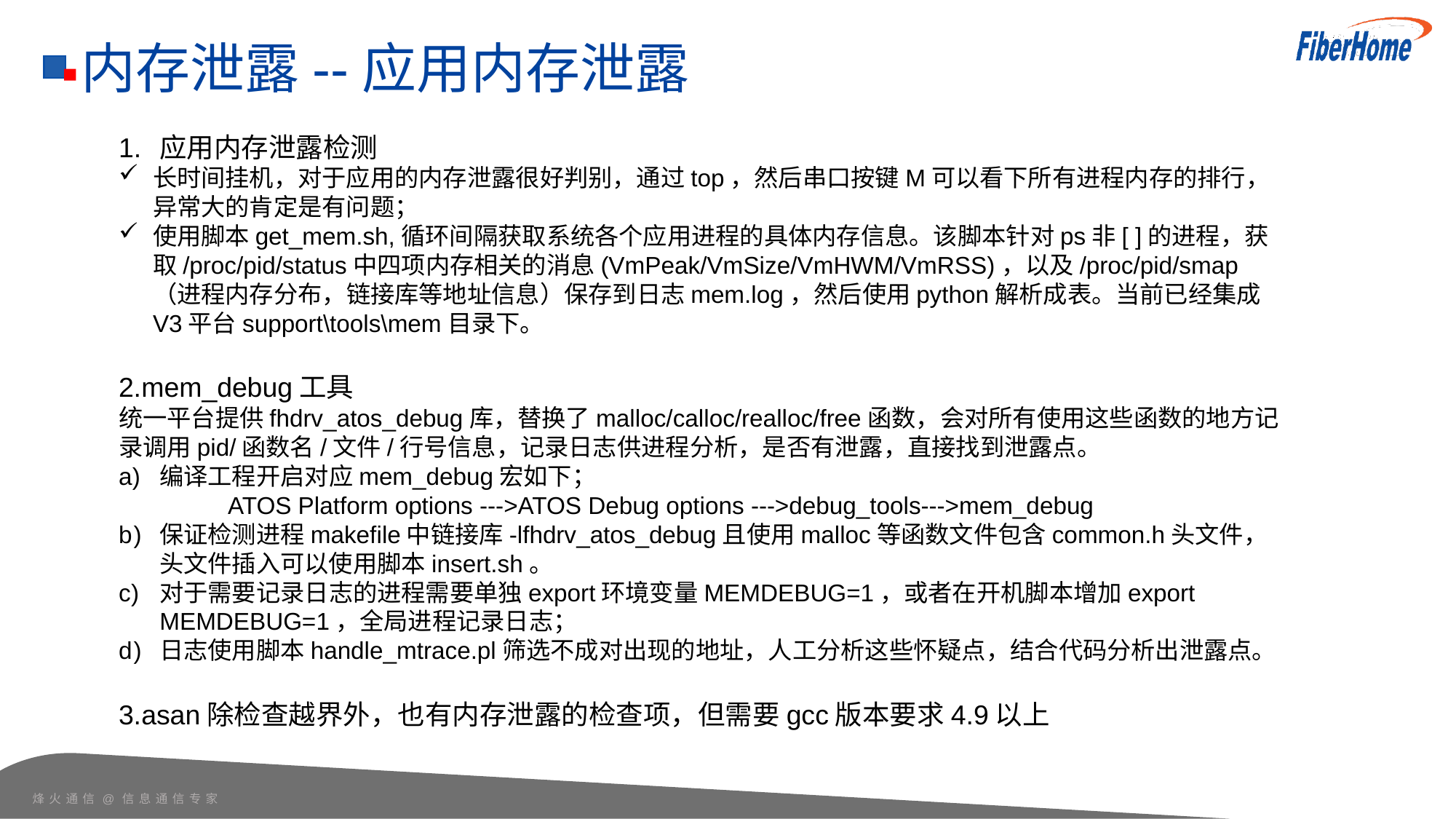

内存泄露--应用内存泄露
应用内存泄露检测
长时间挂机，对于应用的内存泄露很好判别，通过top，然后串口按键M可以看下所有进程内存的排行，异常大的肯定是有问题；
使用脚本get_mem.sh,循环间隔获取系统各个应用进程的具体内存信息。该脚本针对ps非[ ]的进程，获取/proc/pid/status中四项内存相关的消息(VmPeak/VmSize/VmHWM/VmRSS)，以及/proc/pid/smap（进程内存分布，链接库等地址信息）保存到日志mem.log，然后使用python解析成表。当前已经集成V3平台support\tools\mem目录下。

2.mem_debug工具
统一平台提供fhdrv_atos_debug库，替换了malloc/calloc/realloc/free函数，会对所有使用这些函数的地方记录调用pid/函数名/文件/行号信息，记录日志供进程分析，是否有泄露，直接找到泄露点。
编译工程开启对应mem_debug宏如下；
	ATOS Platform options --->ATOS Debug options --->debug_tools--->mem_debug
保证检测进程makefile中链接库-lfhdrv_atos_debug且使用malloc等函数文件包含common.h头文件，头文件插入可以使用脚本insert.sh。
对于需要记录日志的进程需要单独export环境变量MEMDEBUG=1，或者在开机脚本增加export MEMDEBUG=1，全局进程记录日志；
日志使用脚本handle_mtrace.pl筛选不成对出现的地址，人工分析这些怀疑点，结合代码分析出泄露点。

3.asan除检查越界外，也有内存泄露的检查项，但需要gcc版本要求4.9以上